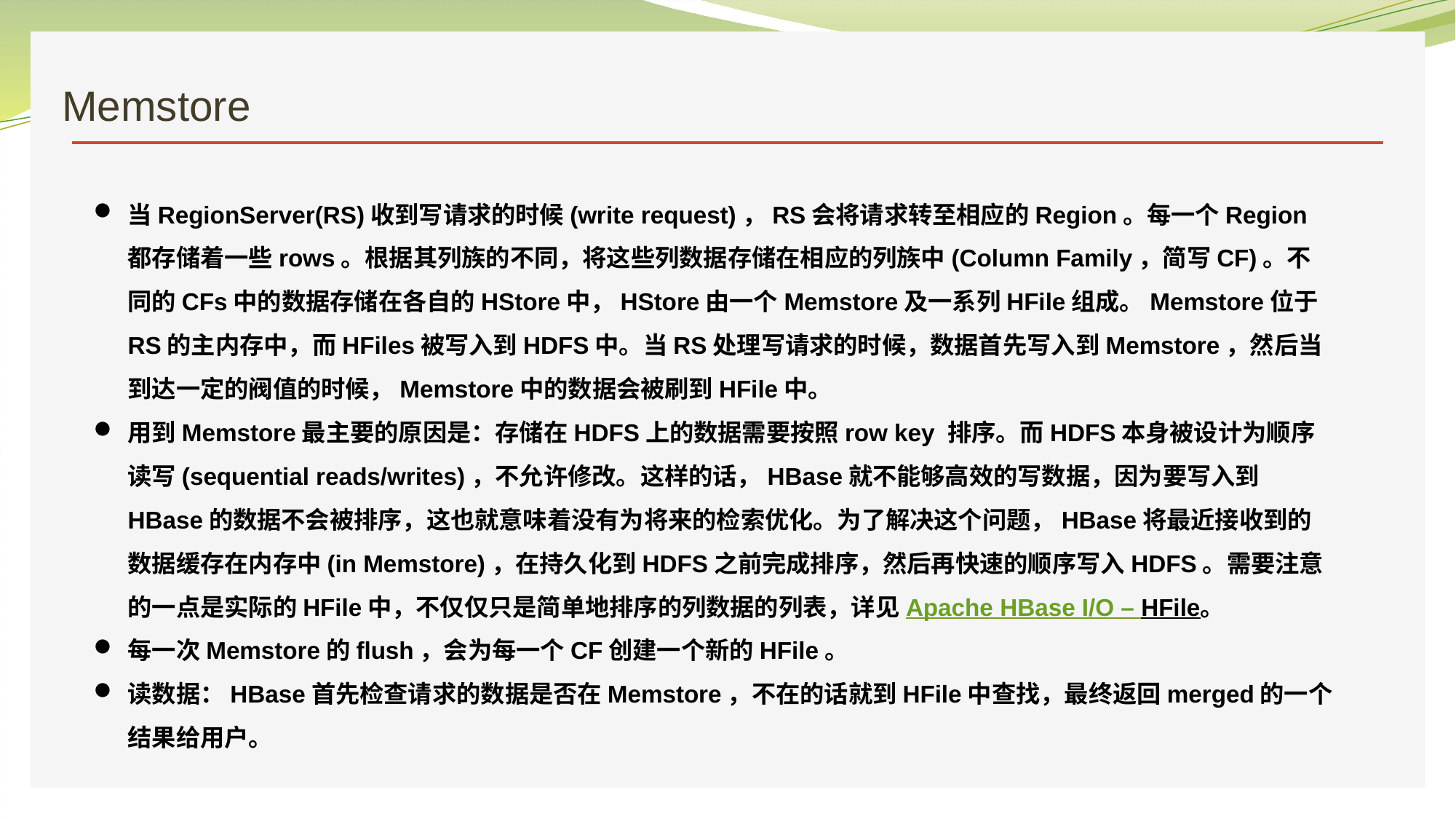

# Memstore
当RegionServer(RS)收到写请求的时候(write request)，RS会将请求转至相应的Region。每一个Region都存储着一些rows。根据其列族的不同，将这些列数据存储在相应的列族中(Column Family，简写CF)。不同的CFs中的数据存储在各自的HStore中，HStore由一个Memstore及一系列HFile组成。Memstore位于RS的主内存中，而HFiles被写入到HDFS中。当RS处理写请求的时候，数据首先写入到Memstore，然后当到达一定的阀值的时候，Memstore中的数据会被刷到HFile中。
用到Memstore最主要的原因是：存储在HDFS上的数据需要按照row key 排序。而HDFS本身被设计为顺序读写(sequential reads/writes)，不允许修改。这样的话，HBase就不能够高效的写数据，因为要写入到HBase的数据不会被排序，这也就意味着没有为将来的检索优化。为了解决这个问题，HBase将最近接收到的数据缓存在内存中(in Memstore)，在持久化到HDFS之前完成排序，然后再快速的顺序写入HDFS。需要注意的一点是实际的HFile中，不仅仅只是简单地排序的列数据的列表，详见Apache HBase I/O – HFile。
每一次Memstore的flush，会为每一个CF创建一个新的HFile。
读数据：HBase首先检查请求的数据是否在Memstore，不在的话就到HFile中查找，最终返回merged的一个结果给用户。